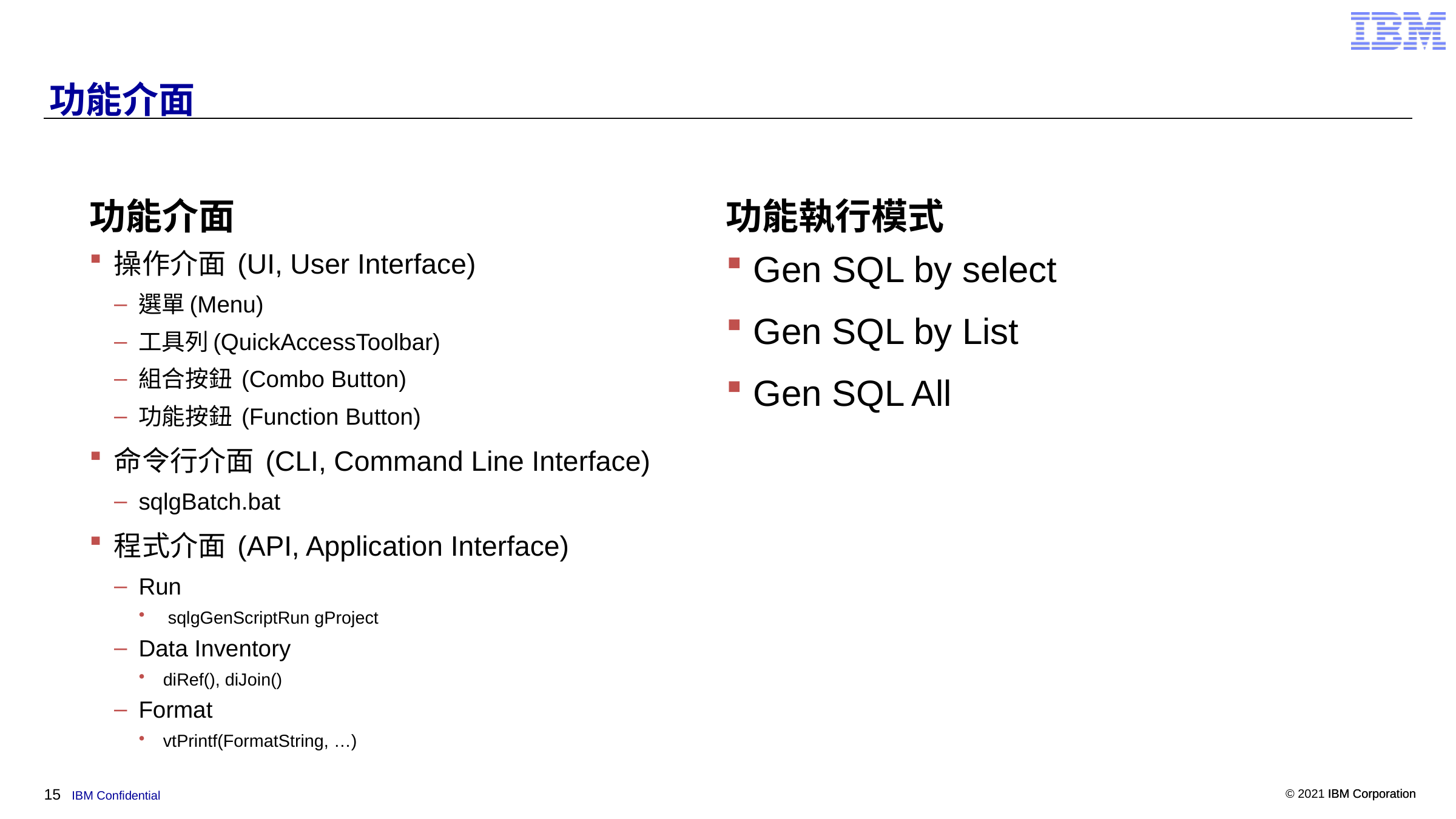

# 功能介面
功能介面
功能執行模式
操作介面 (UI, User Interface)
選單(Menu)
工具列(QuickAccessToolbar)
組合按鈕 (Combo Button)
功能按鈕 (Function Button)
命令行介面 (CLI, Command Line Interface)
sqlgBatch.bat
程式介面 (API, Application Interface)
Run
 sqlgGenScriptRun gProject
Data Inventory
diRef(), diJoin()
Format
vtPrintf(FormatString, …)
Gen SQL by select
Gen SQL by List
Gen SQL All